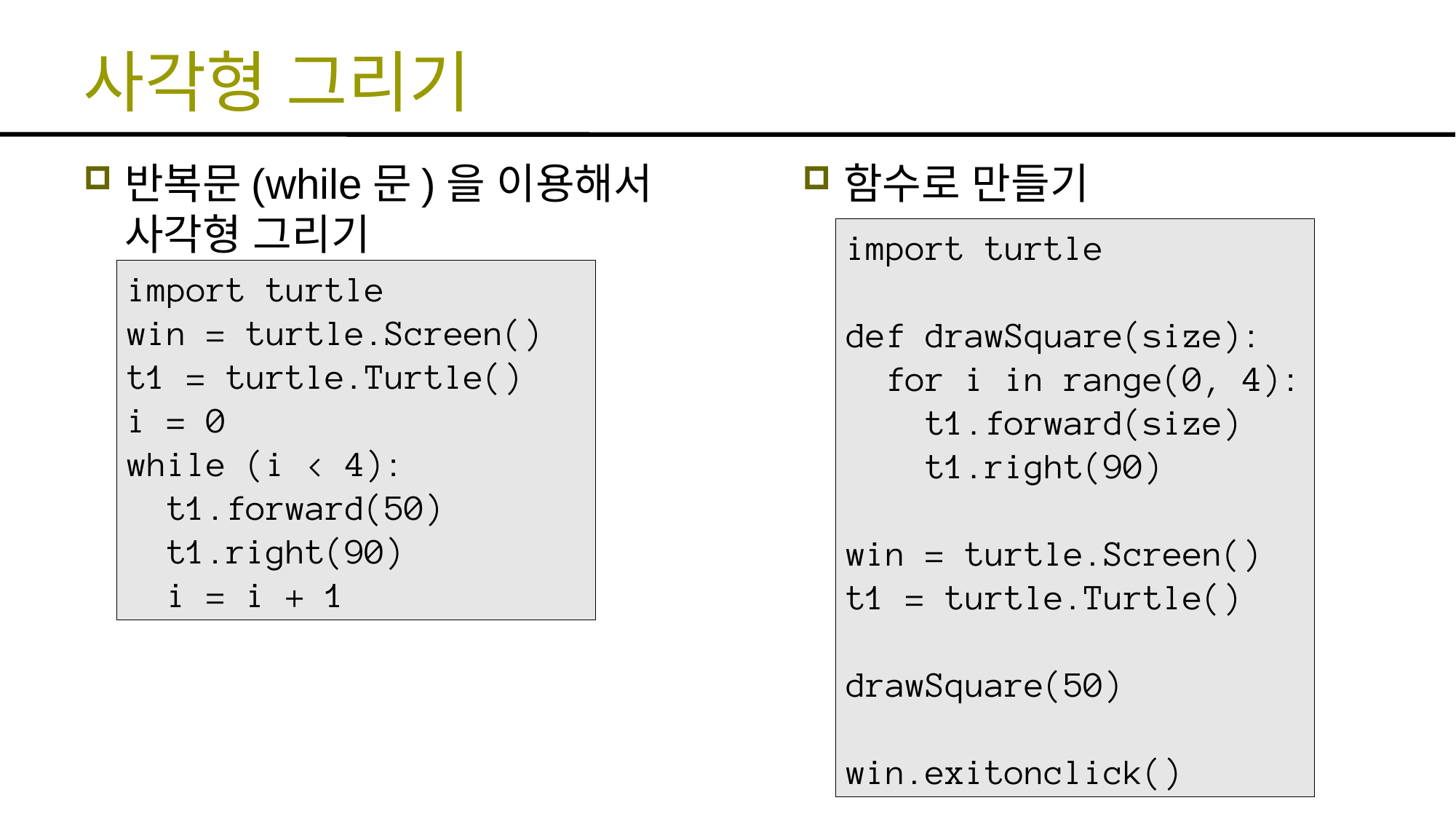

# 사각형 그리기
반복문(while문)을 이용해서 사각형 그리기
함수로 만들기
import turtle

def drawSquare(size):
  for i in range(0, 4):
    t1.forward(size)
    t1.right(90)

win = turtle.Screen()
t1 = turtle.Turtle()

drawSquare(50)

win.exitonclick()
import turtle
win = turtle.Screen()
t1 = turtle.Turtle()
i = 0
while (i < 4):
  t1.forward(50)
  t1.right(90)
  i = i + 1